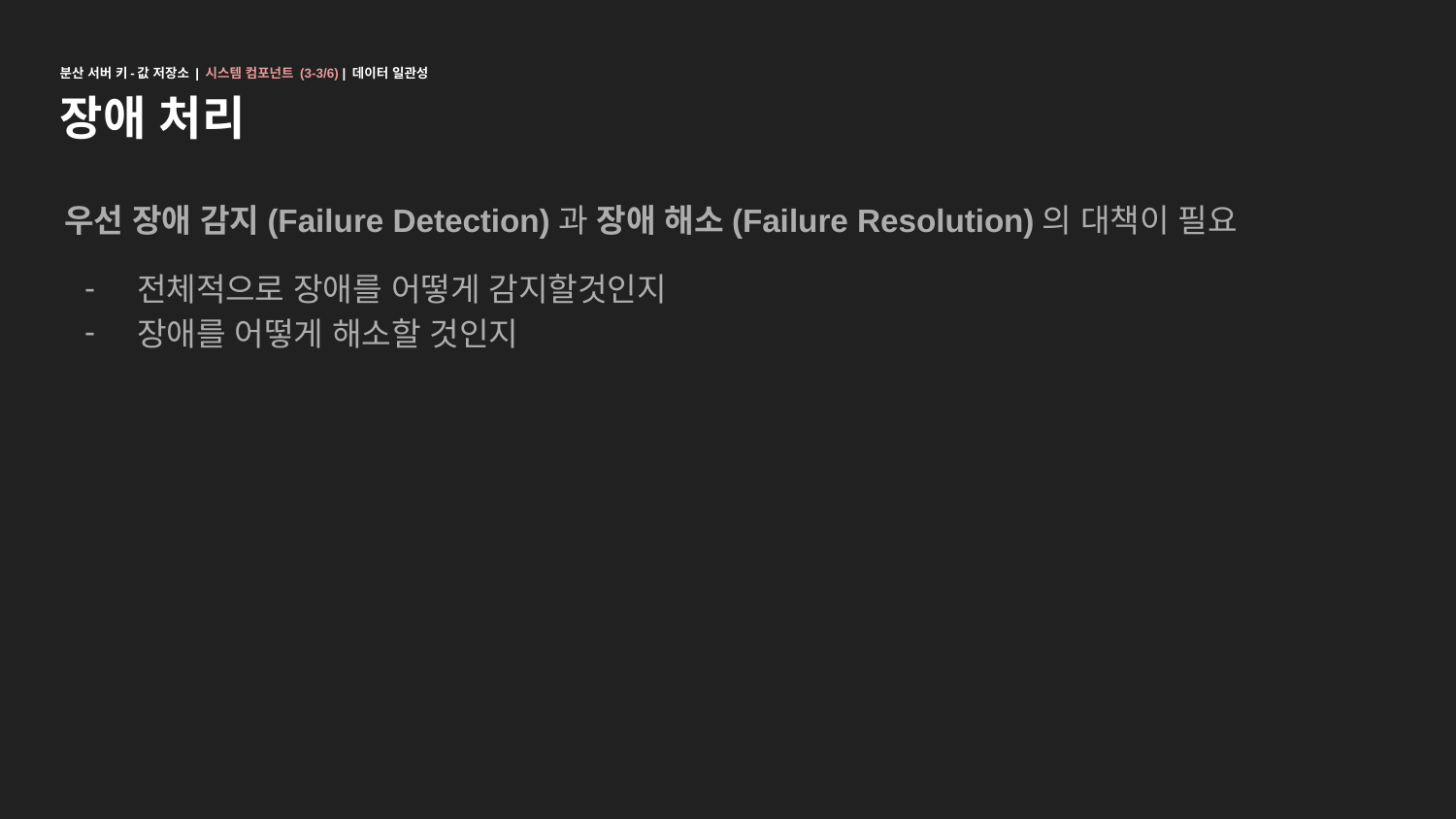

분산 서버 키-값 저장소 | 시스템 컴포넌트 (3-3/6) | 데이터 일관성
장애 처리
우선 장애 감지(Failure Detection)과 장애 해소(Failure Resolution)의 대책이 필요
전체적으로 장애를 어떻게 감지할것인지
장애를 어떻게 해소할 것인지